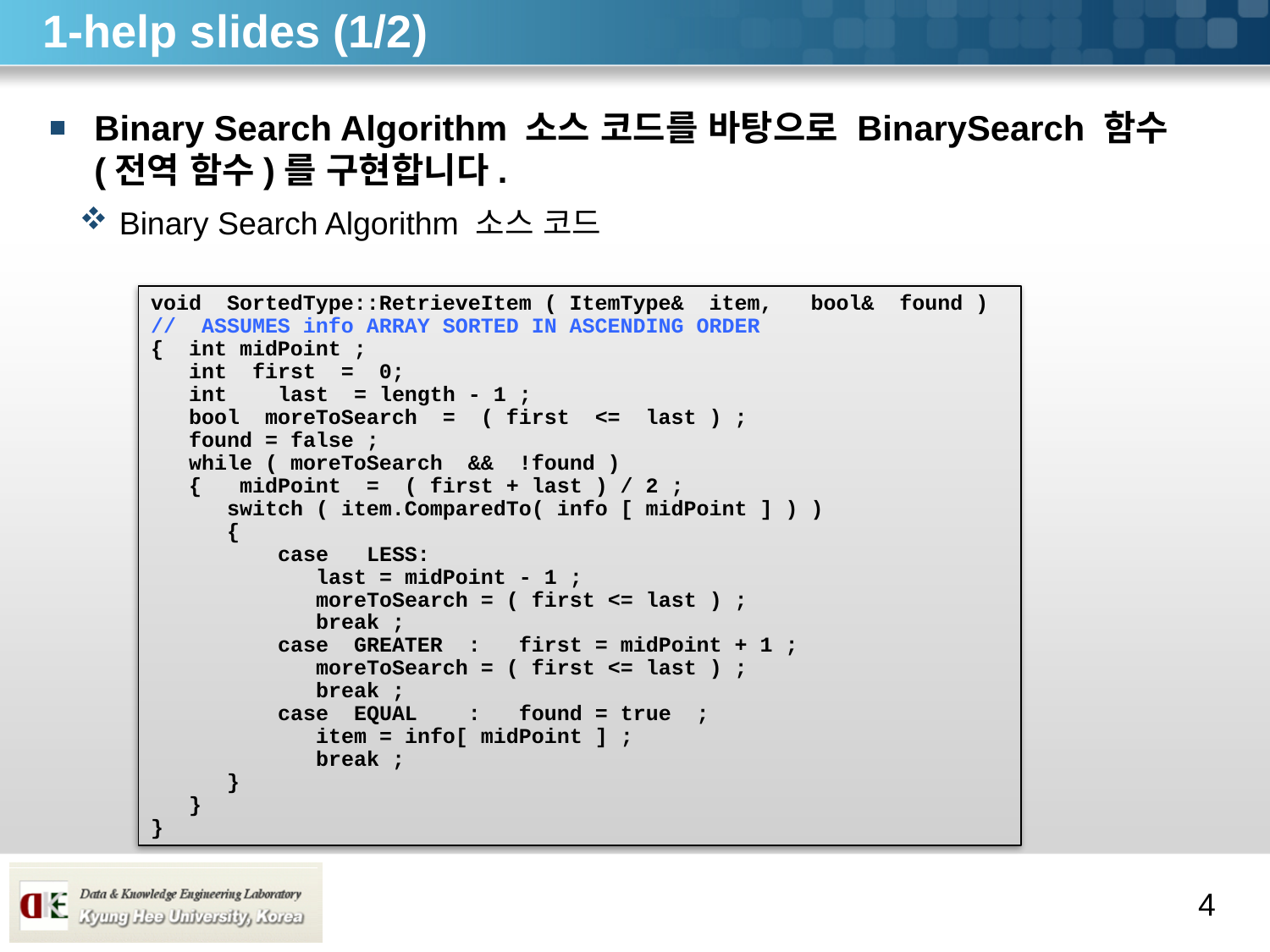

# 1-help slides (1/2)
Binary Search Algorithm 소스 코드를 바탕으로 BinarySearch 함수(전역 함수)를 구현합니다.
Binary Search Algorithm 소스 코드
void  SortedType::RetrieveItem ( ItemType&  item,   bool&  found )
//  ASSUMES info ARRAY SORTED IN ASCENDING ORDER
{  int midPoint ;
   int  first  =  0;
   int	last  = length - 1 ;
   bool  moreToSearch  =  ( first  <=  last ) ;
   found = false ;
   while ( moreToSearch  &&  !found )
   {   midPoint  =  ( first + last ) / 2 ;
      switch ( item.ComparedTo( info [ midPoint ] ) )
      {
	case   LESS:
	   last = midPoint - 1 ;
	   moreToSearch = ( first <= last ) ;
	   break ;
	case  GREATER  :   first = midPoint + 1 ;
	   moreToSearch = ( first <= last ) ;
	   break ;
	case  EQUAL    :   found = true  ;
	   item = info[ midPoint ] ;
	   break ;
      }
   }
}